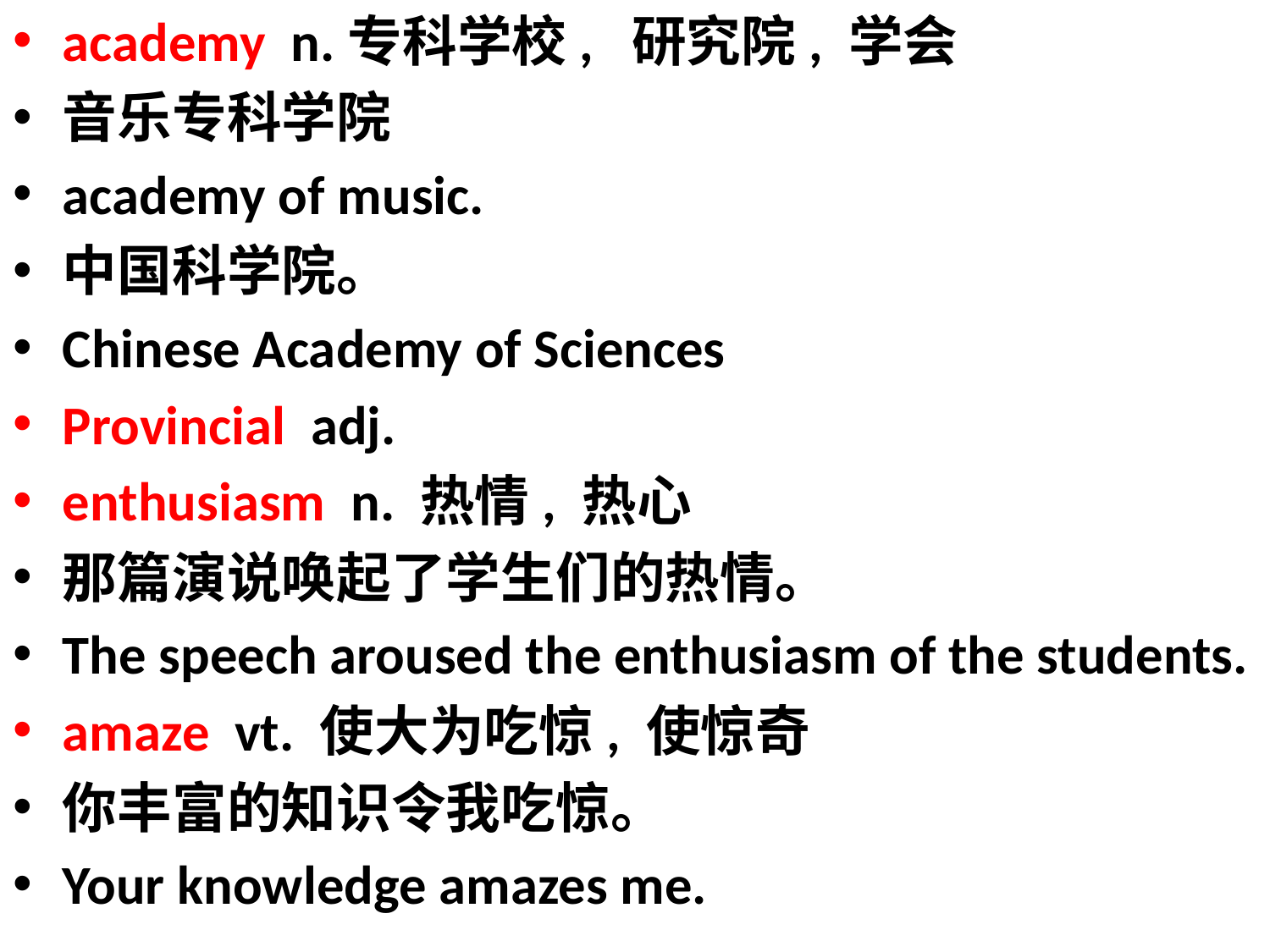

academy  n.专科学校,  研究院, 学会
音乐专科学院
academy of music.
中国科学院。
Chinese Academy of Sciences
Provincial  adj.
enthusiasm  n. 热情, 热心
那篇演说唤起了学生们的热情。
The speech aroused the enthusiasm of the students.
amaze  vt. 使大为吃惊, 使惊奇
你丰富的知识令我吃惊。
Your knowledge amazes me.